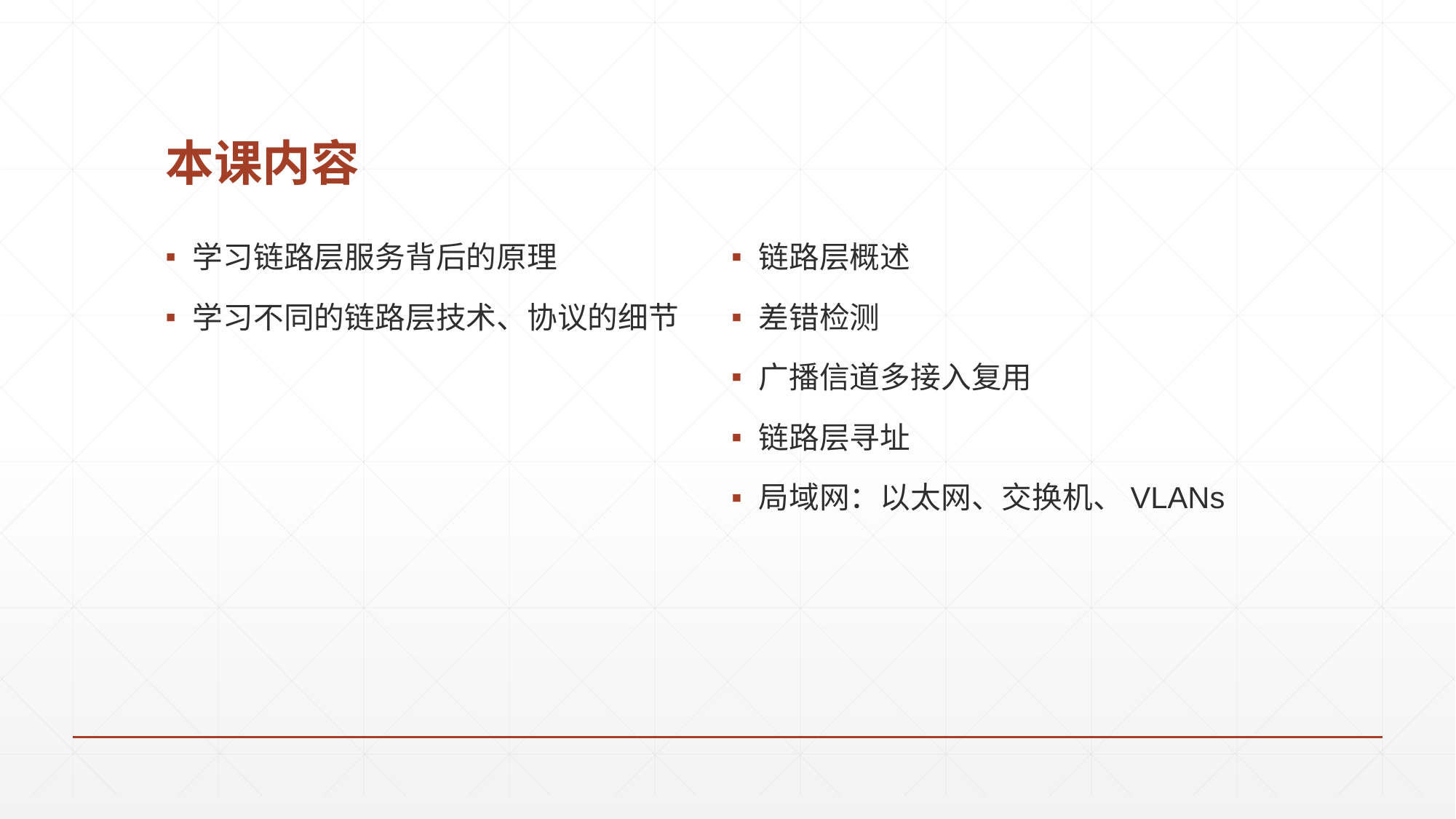

# 本课内容
学习链路层服务背后的原理
学习不同的链路层技术、协议的细节

链路层概述
差错检测
广播信道多接入复用
链路层寻址
局域网：以太网、交换机、VLANs